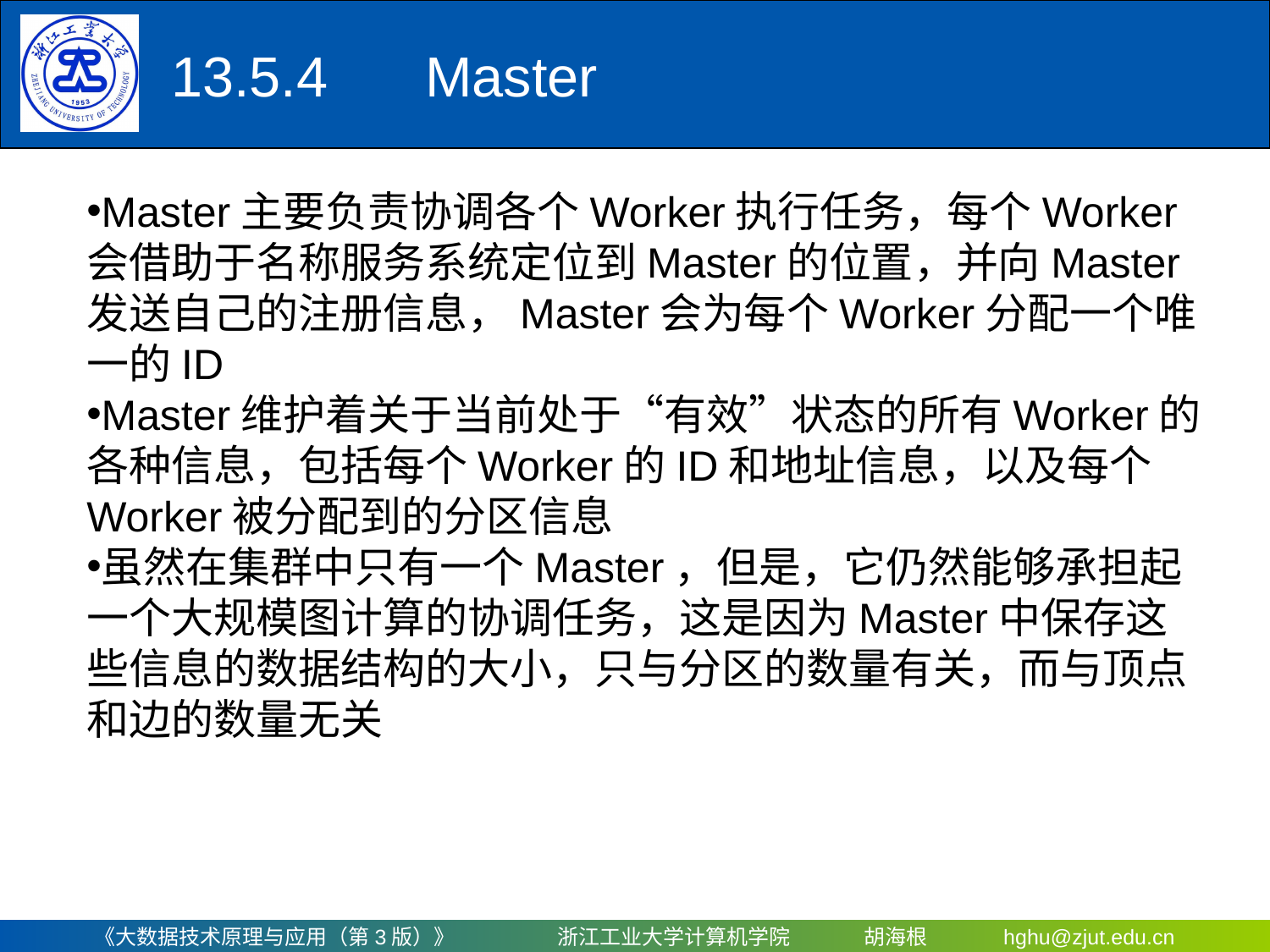

# 13.5.4	Master
Master主要负责协调各个Worker执行任务，每个Worker会借助于名称服务系统定位到Master的位置，并向Master发送自己的注册信息，Master会为每个Worker分配一个唯一的ID
Master维护着关于当前处于“有效”状态的所有Worker的各种信息，包括每个Worker的ID和地址信息，以及每个Worker被分配到的分区信息
虽然在集群中只有一个Master，但是，它仍然能够承担起一个大规模图计算的协调任务，这是因为Master中保存这些信息的数据结构的大小，只与分区的数量有关，而与顶点和边的数量无关